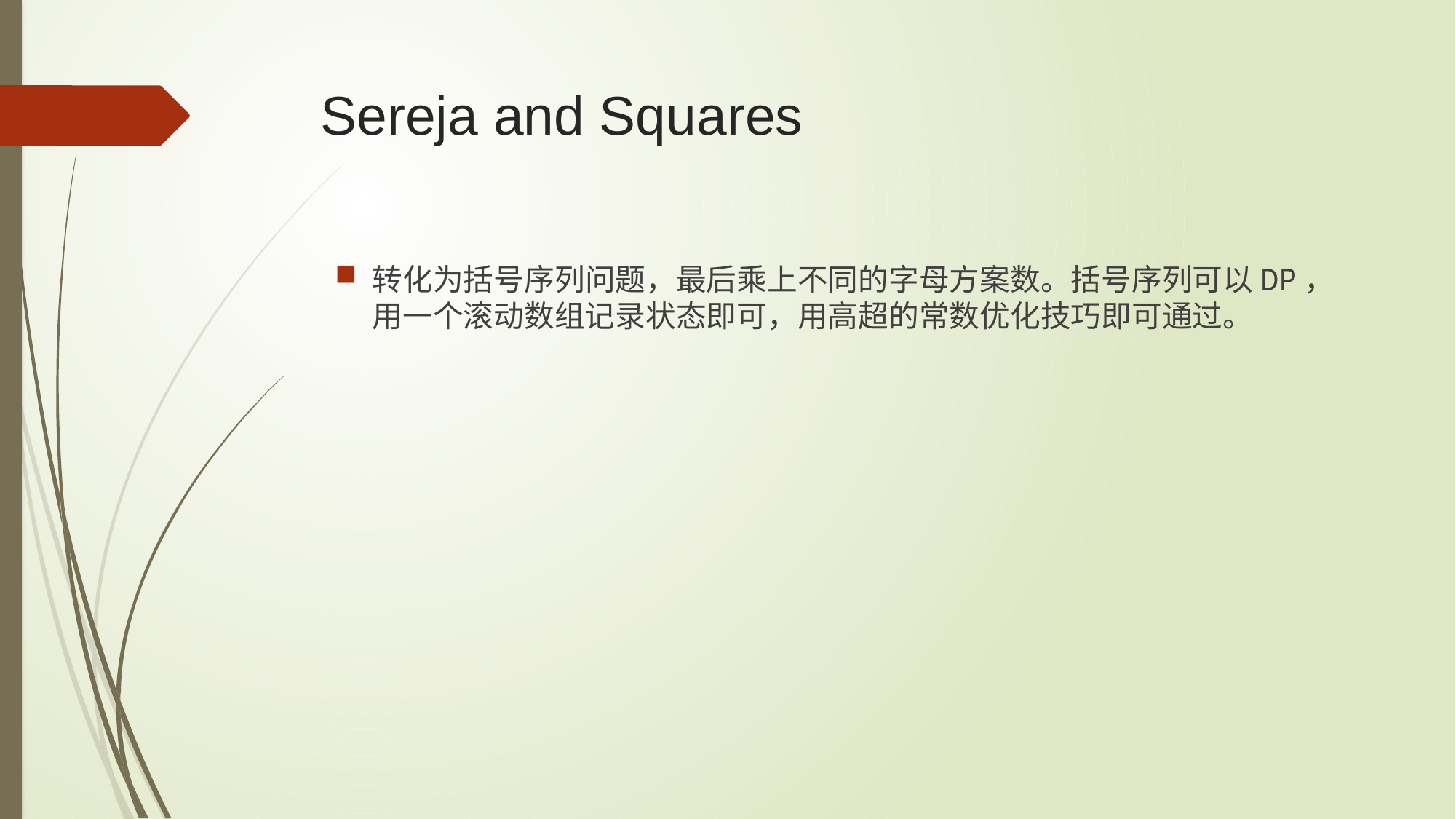

# Sereja and Squares
转化为括号序列问题，最后乘上不同的字母方案数。括号序列可以DP，用一个滚动数组记录状态即可，用高超的常数优化技巧即可通过。